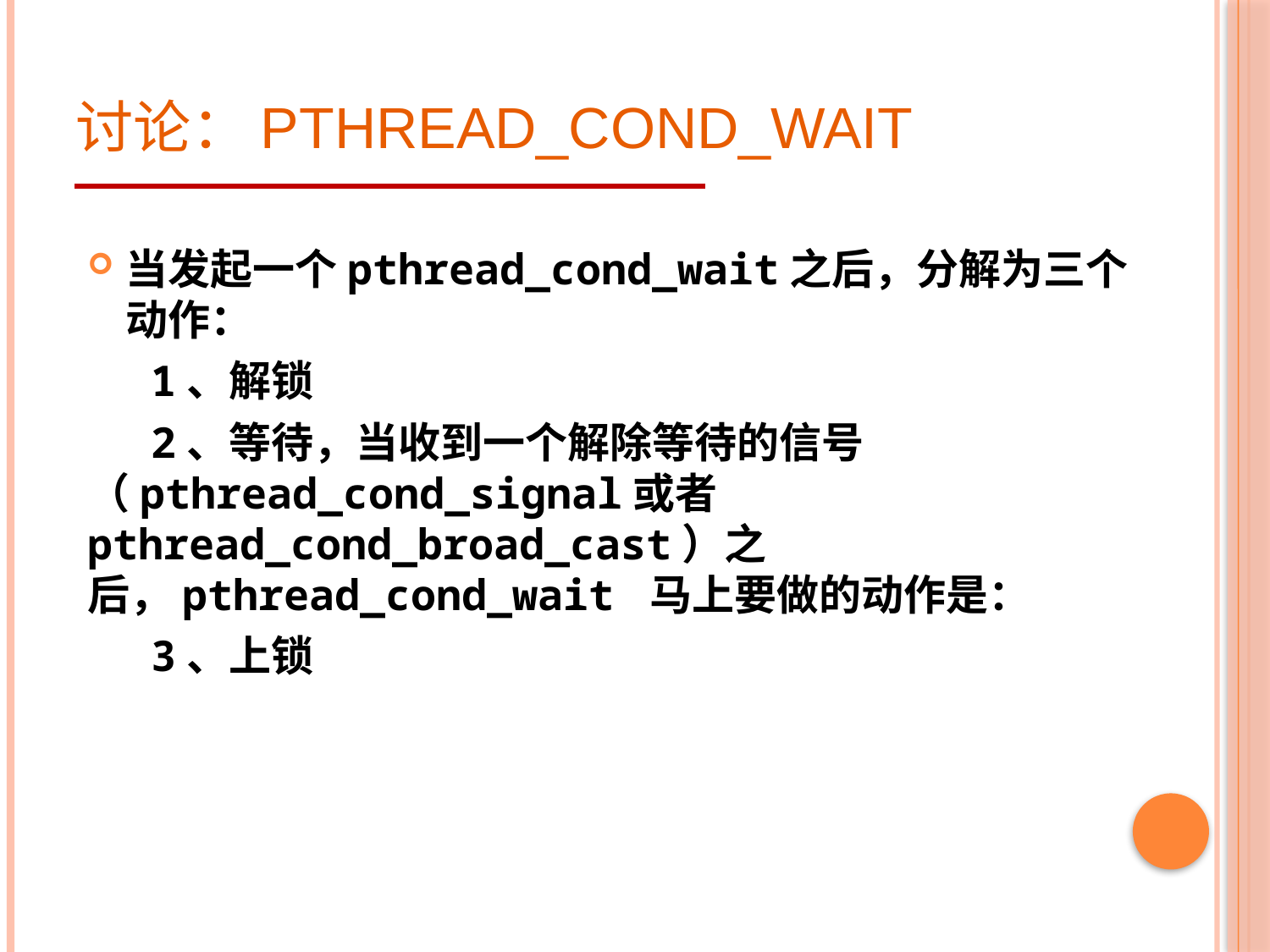

# 讨论：pthread_cond_wait
当发起一个pthread_cond_wait之后，分解为三个动作：
1、解锁
2、等待，当收到一个解除等待的信号（pthread_cond_signal或者pthread_cond_broad_cast）之后，pthread_cond_wait 马上要做的动作是：
3、上锁